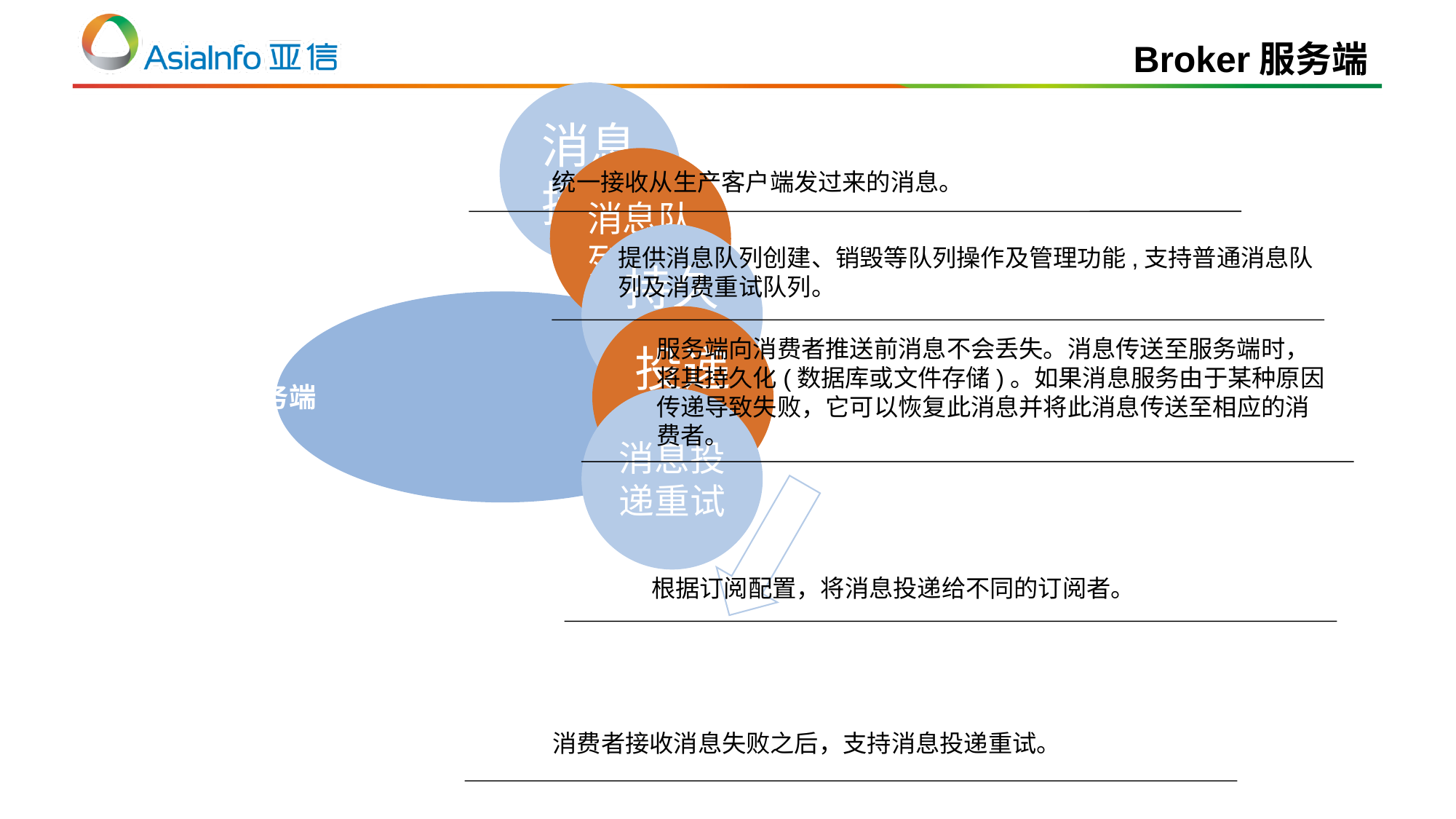

消息队列管理
持久化
消息投递重试
Broker服务端
统一接收从生产客户端发过来的消息。
提供消息队列创建、销毁等队列操作及管理功能,支持普通消息队列及消费重试队列。
服务端向消费者推送前消息不会丢失。消息传送至服务端时，将其持久化(数据库或文件存储)。如果消息服务由于某种原因传递导致失败，它可以恢复此消息并将此消息传送至相应的消费者。
Broker服务端
根据订阅配置，将消息投递给不同的订阅者。
消费者接收消息失败之后，支持消息投递重试。